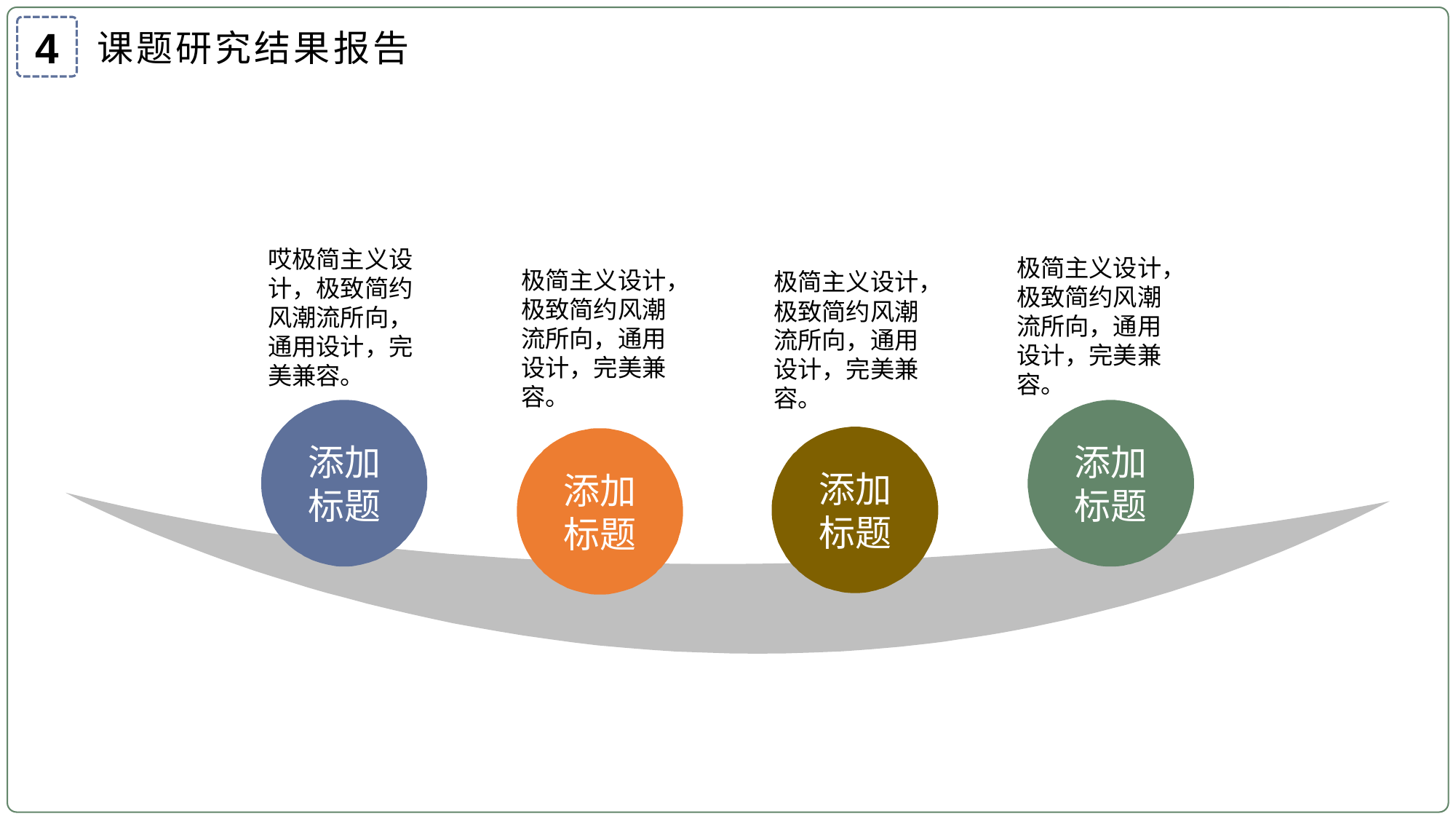

4
课题研究结果报告
哎极简主义设计，极致简约风潮流所向，通用设计，完美兼容。
极简主义设计，极致简约风潮流所向，通用设计，完美兼容。
极简主义设计，极致简约风潮流所向，通用设计，完美兼容。
极简主义设计，极致简约风潮流所向，通用设计，完美兼容。
添加
标题
添加
标题
添加
标题
添加
标题